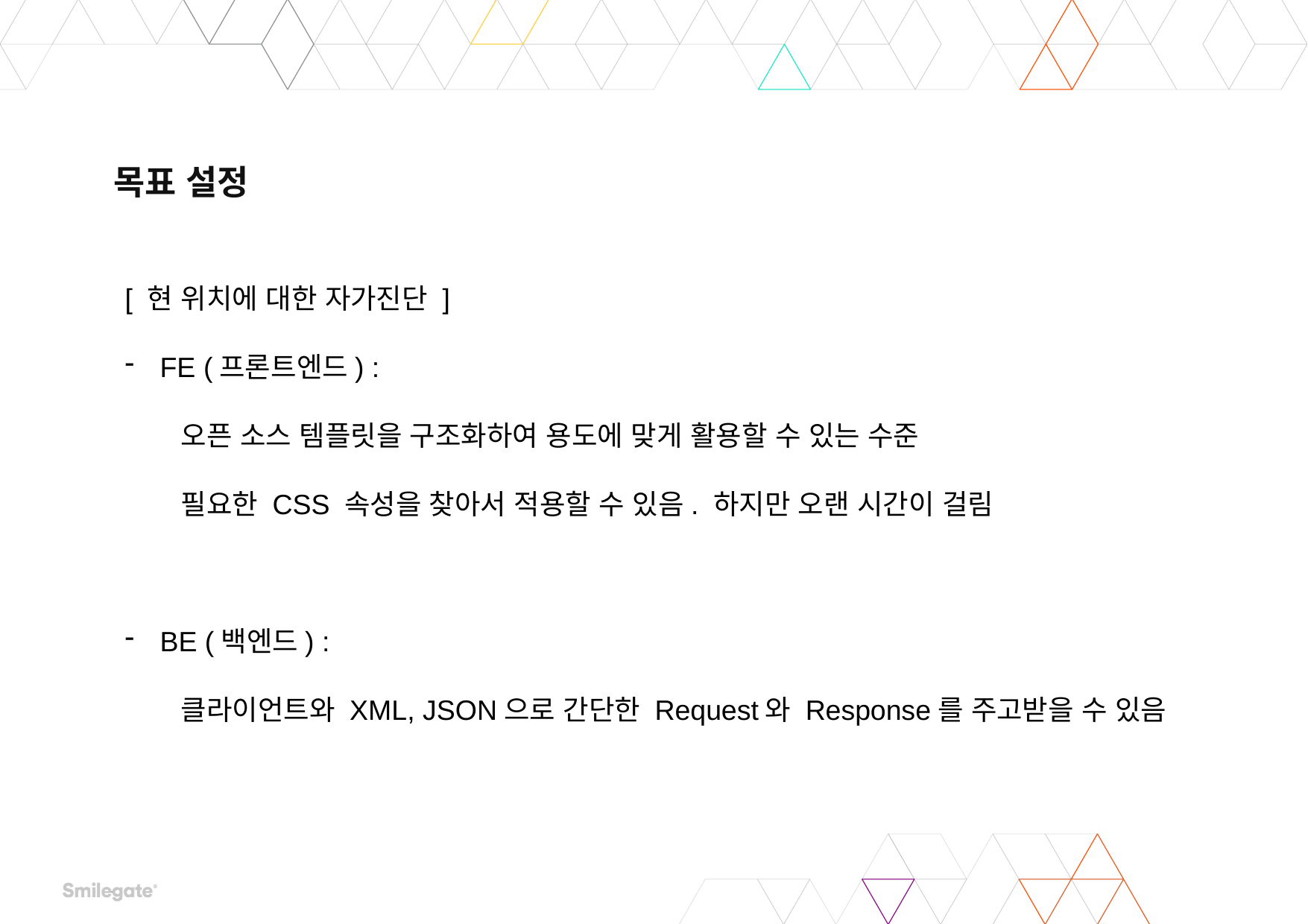

# 목표 설정
[ 현 위치에 대한 자가진단 ]
FE (프론트엔드) :
오픈 소스 템플릿을 구조화하여 용도에 맞게 활용할 수 있는 수준
필요한 CSS 속성을 찾아서 적용할 수 있음. 하지만 오랜 시간이 걸림

BE (백엔드) :
클라이언트와 XML, JSON으로 간단한 Request와 Response를 주고받을 수 있음